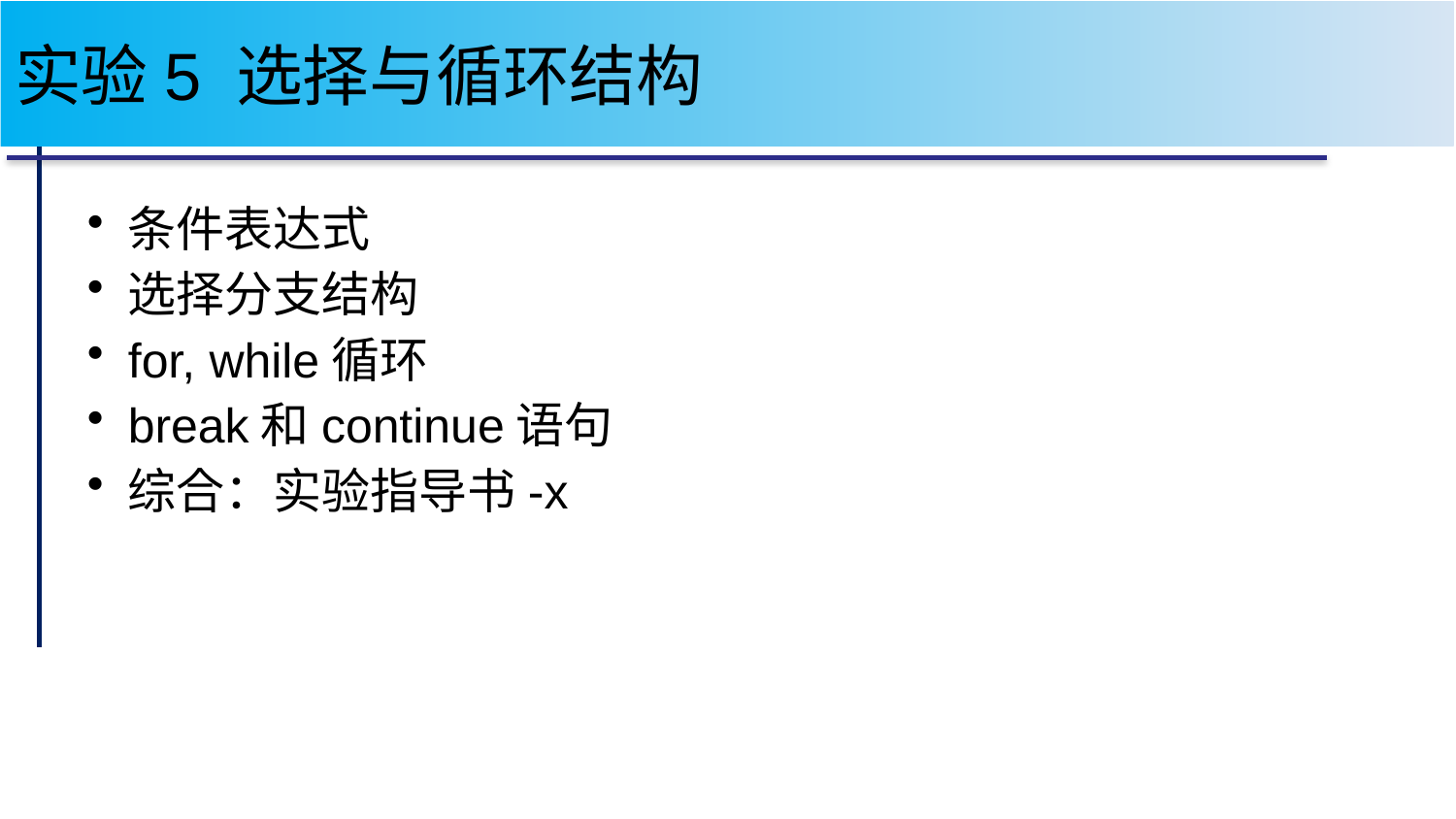

# 实验5 选择与循环结构
条件表达式
选择分支结构
for, while循环
break和continue语句
综合：实验指导书-x